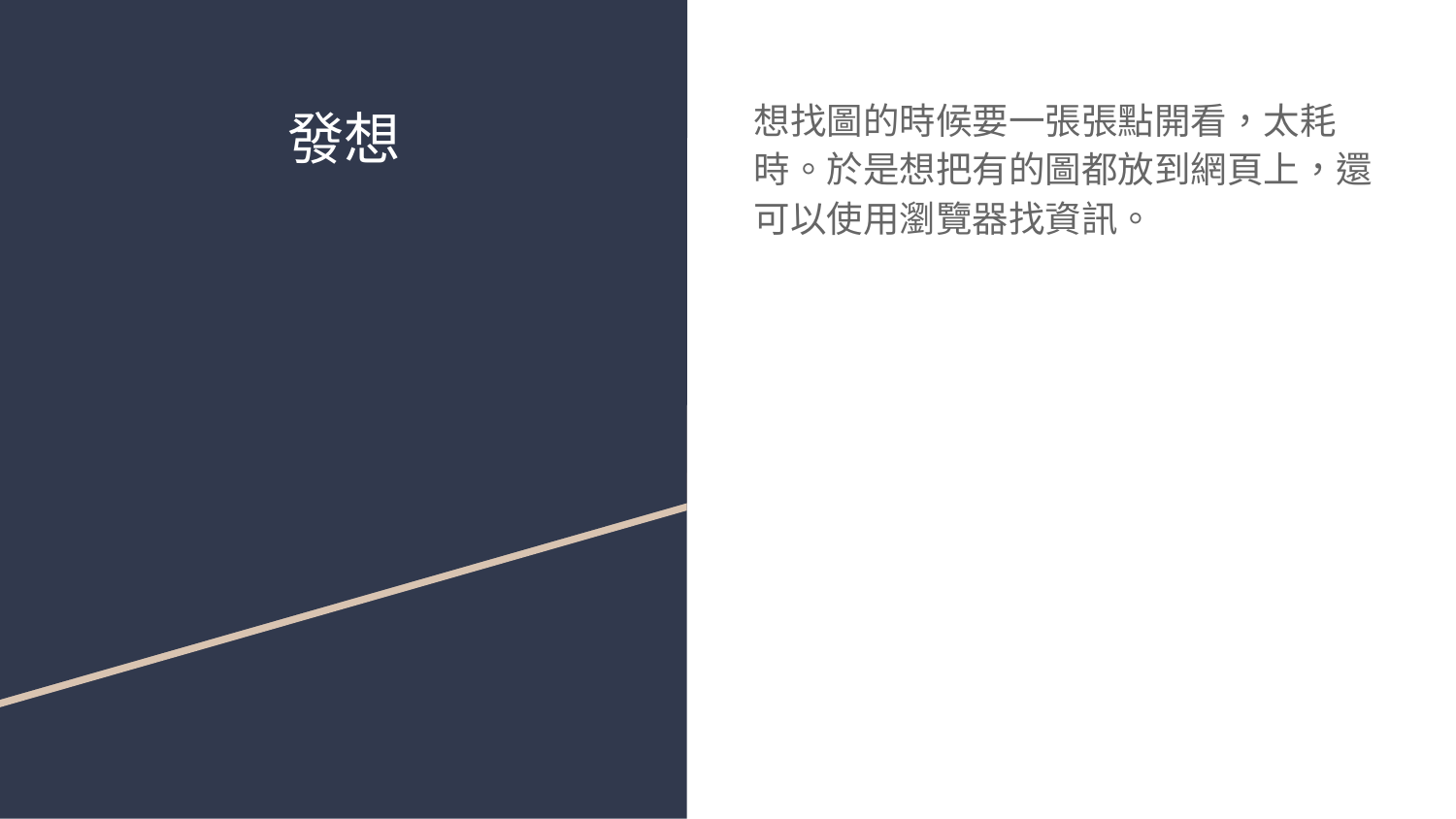

# 發想
想找圖的時候要一張張點開看，太耗時。於是想把有的圖都放到網頁上，還可以使用瀏覽器找資訊。